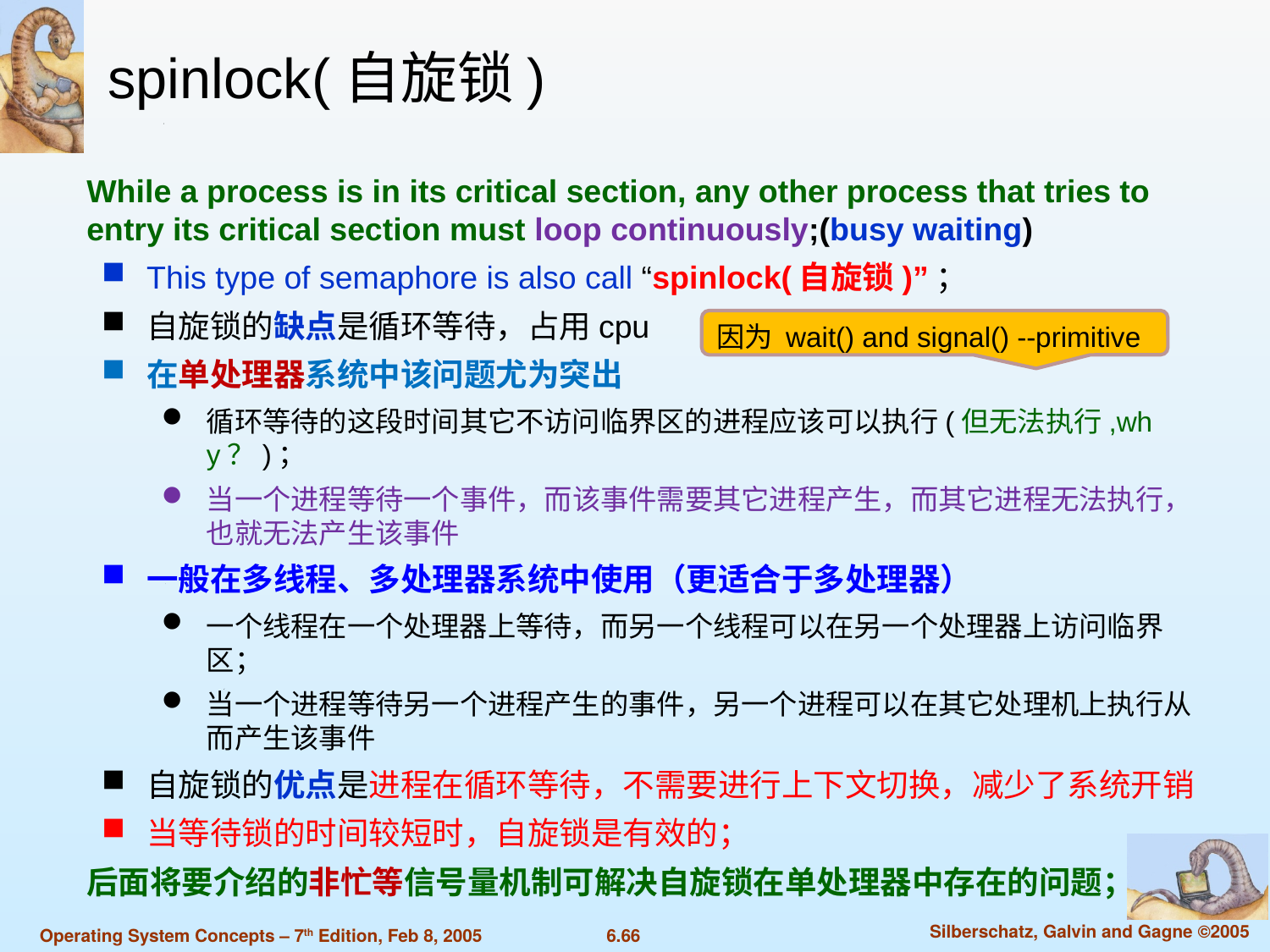

spinlock(自旋锁)
While a process is in its critical section, any other process that tries to entry its critical section must loop continuously;(busy waiting)
This type of semaphore is also call “spinlock(自旋锁)”；
自旋锁的缺点是循环等待，占用cpu
在单处理器系统中该问题尤为突出
循环等待的这段时间其它不访问临界区的进程应该可以执行(但无法执行,why？)；
当一个进程等待一个事件，而该事件需要其它进程产生，而其它进程无法执行，也就无法产生该事件
一般在多线程、多处理器系统中使用（更适合于多处理器）
一个线程在一个处理器上等待，而另一个线程可以在另一个处理器上访问临界区；
当一个进程等待另一个进程产生的事件，另一个进程可以在其它处理机上执行从而产生该事件
自旋锁的优点是进程在循环等待，不需要进行上下文切换，减少了系统开销
当等待锁的时间较短时，自旋锁是有效的；
后面将要介绍的非忙等信号量机制可解决自旋锁在单处理器中存在的问题；
因为 wait() and signal() --primitive